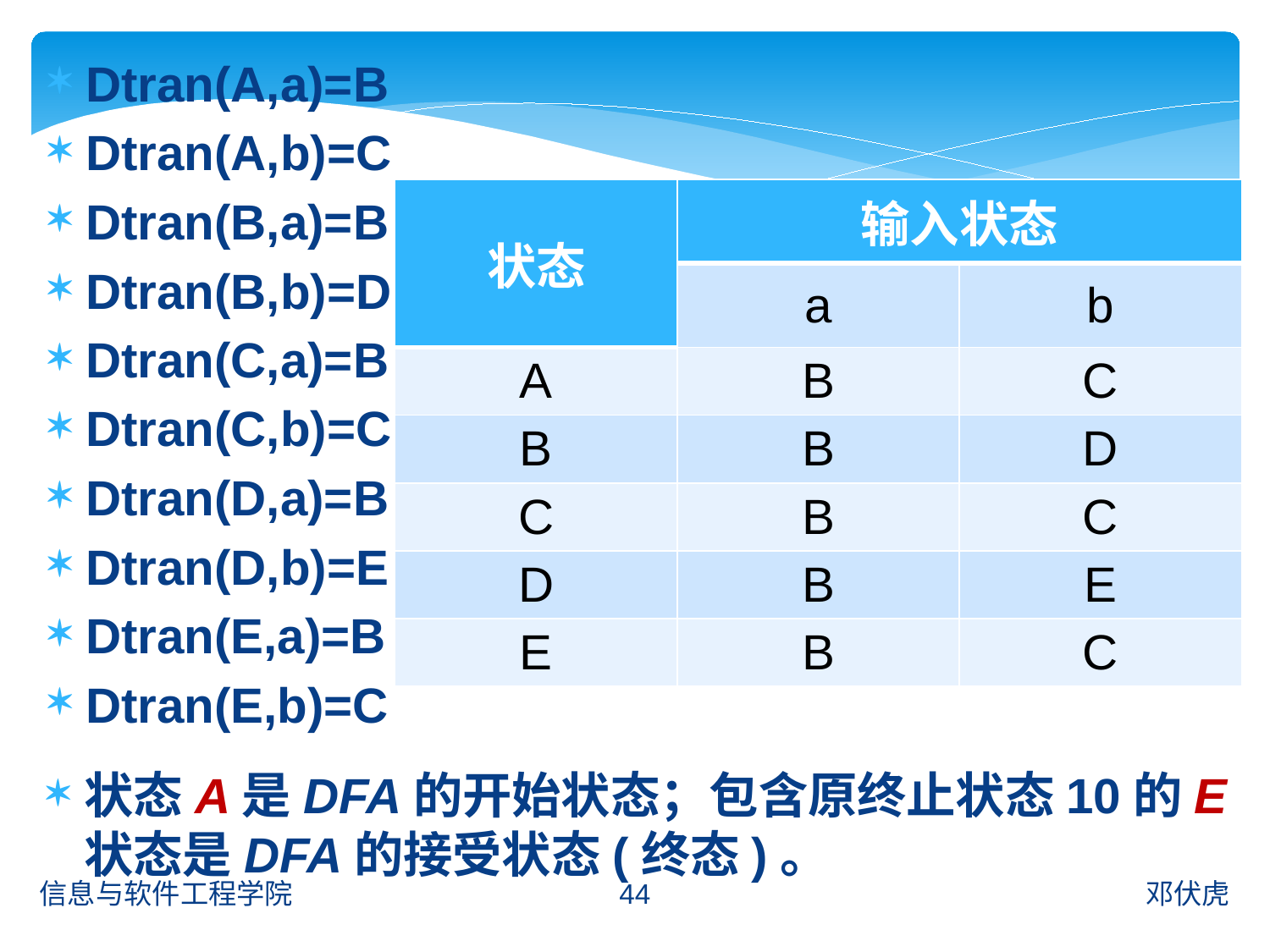

Dtran(A,a)=B
Dtran(A,b)=C
Dtran(B,a)=B
Dtran(B,b)=D
Dtran(C,a)=B
Dtran(C,b)=C
Dtran(D,a)=B
Dtran(D,b)=E
Dtran(E,a)=B
Dtran(E,b)=C
| 状态 | 输入状态 |  |
| --- | --- | --- |
|  | a | b |
| A | B | C |
| B | B | D |
| C | B | C |
| D | B | E |
| E | B | C |
状态A是DFA的开始状态；包含原终止状态10的E状态是DFA的接受状态(终态)。
44
信息与软件工程学院
邓伏虎